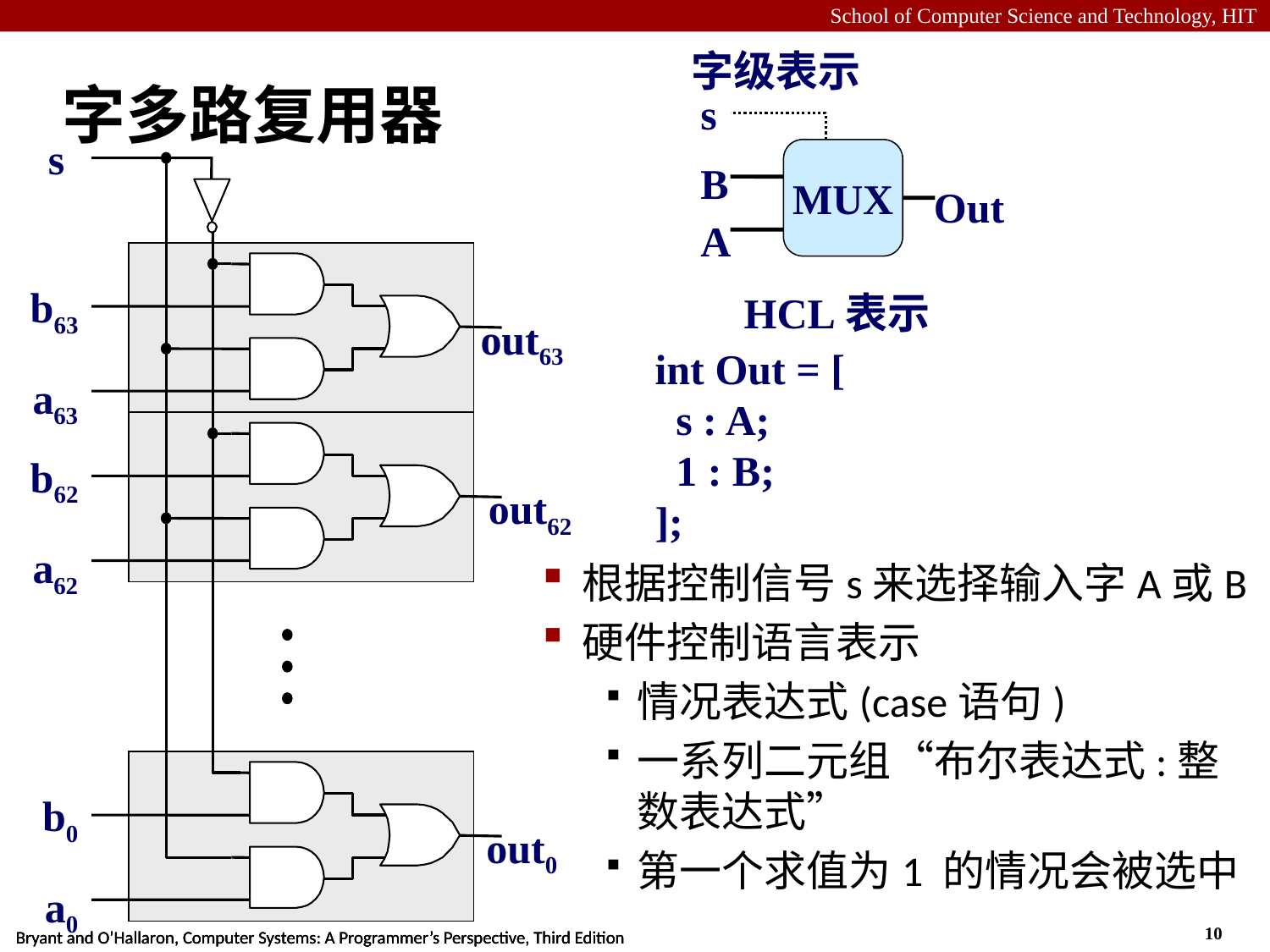

字级表示
s

MUX
B
Out

A

# 字多路复用器
s

b63

out63

a63

b62

out62

a62

b0

out0

a0

HCL表示
int Out = [
  s : A;
  1 : B;
];
根据控制信号s来选择输入字A或B
硬件控制语言表示
情况表达式(case语句)
一系列二元组“布尔表达式:整数表达式”
第一个求值为1 的情况会被选中